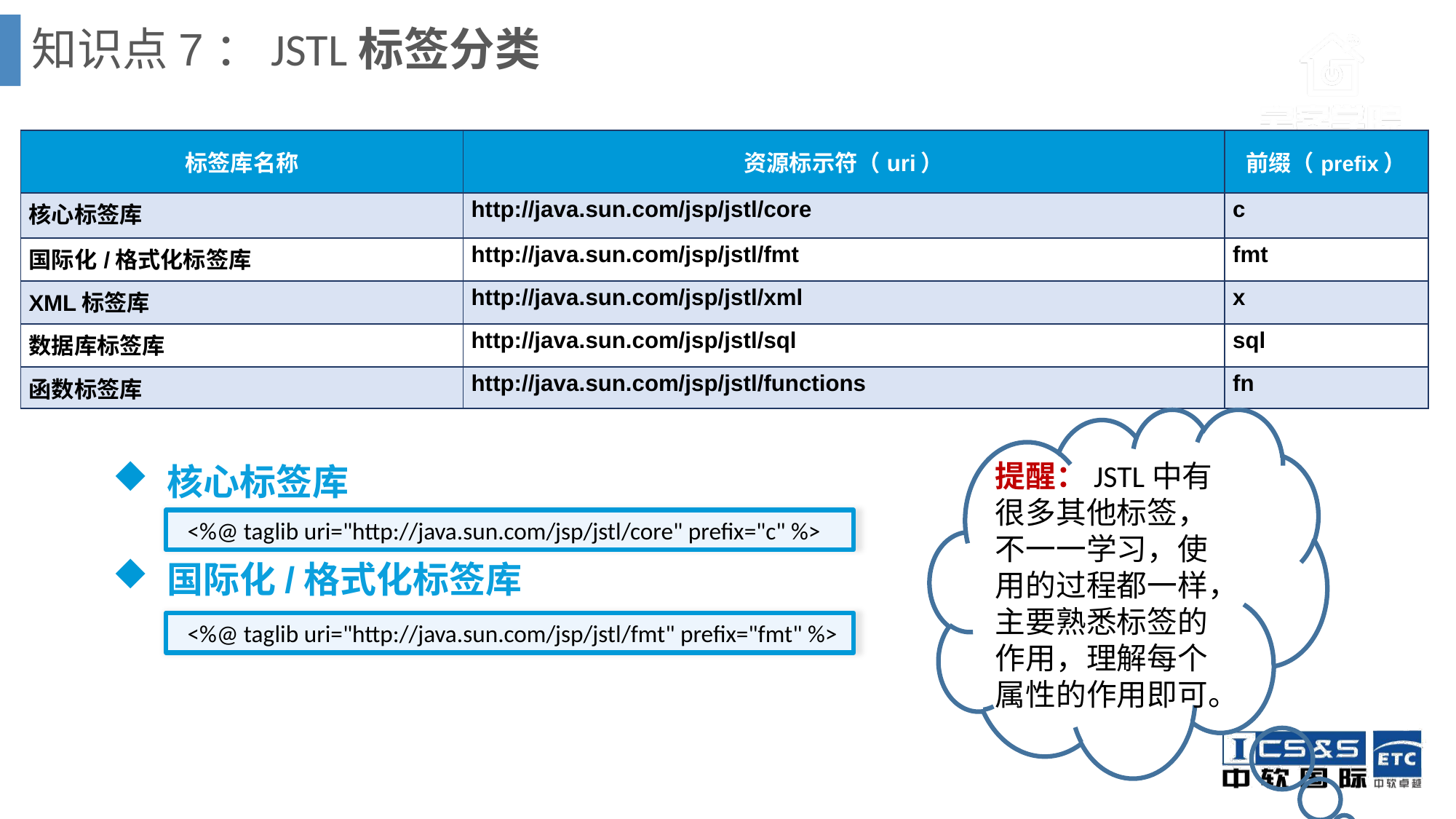

# 知识点7：JSTL标签分类
| 标签库名称 | 资源标示符（uri） | 前缀（prefix） |
| --- | --- | --- |
| 核心标签库 | http://java.sun.com/jsp/jstl/core | c |
| 国际化/格式化标签库 | http://java.sun.com/jsp/jstl/fmt | fmt |
| XML标签库 | http://java.sun.com/jsp/jstl/xml | x |
| 数据库标签库 | http://java.sun.com/jsp/jstl/sql | sql |
| 函数标签库 | http://java.sun.com/jsp/jstl/functions | fn |
提醒：JSTL中有很多其他标签，不一一学习，使用的过程都一样，主要熟悉标签的作用，理解每个属性的作用即可。
核心标签库

国际化/格式化标签库

<%@ taglib uri="http://java.sun.com/jsp/jstl/core" prefix="c" %>
<%@ taglib uri="http://java.sun.com/jsp/jstl/fmt" prefix="fmt" %>